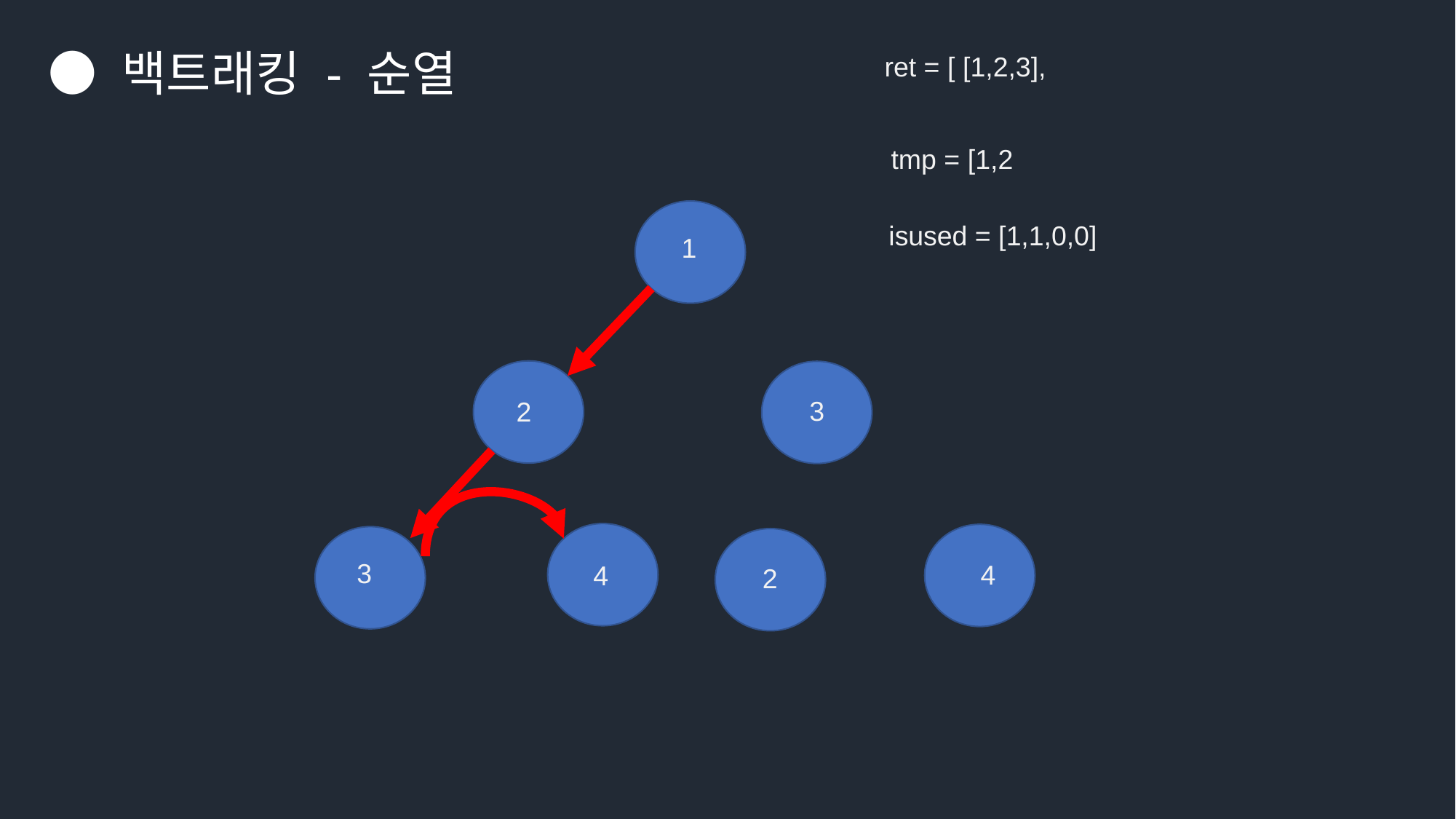

● 백트래킹 - 순열
ret = [ [1,2,3],
tmp = [1,2

isused = [1,1,0,0]
1

3
2

3
4
4
2